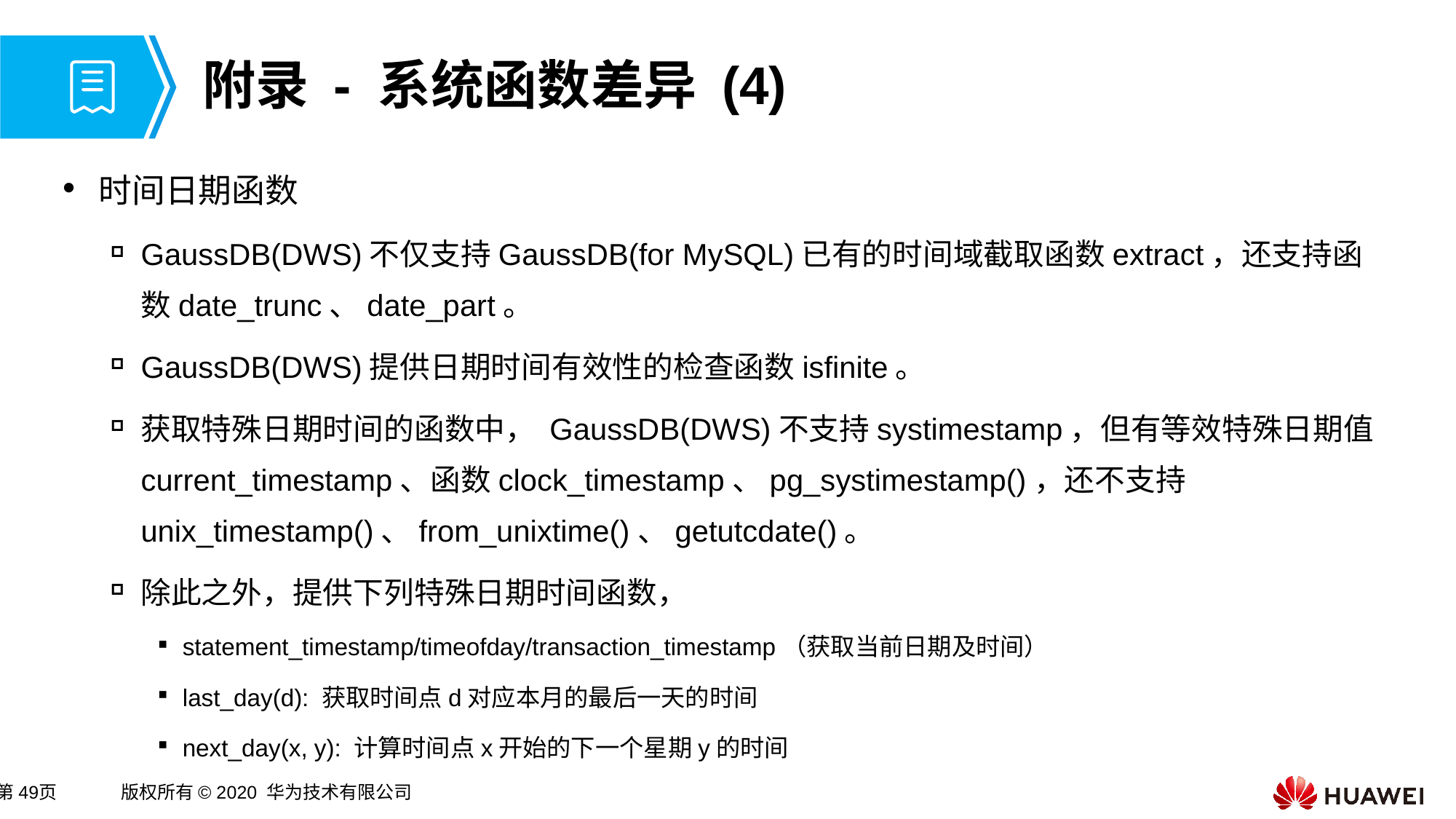

# 附录 - 系统函数差异 (4)
时间日期函数
GaussDB(DWS)不仅支持GaussDB(for MySQL)已有的时间域截取函数extract，还支持函数date_trunc、date_part。
GaussDB(DWS)提供日期时间有效性的检查函数isfinite。
获取特殊日期时间的函数中， GaussDB(DWS)不支持systimestamp，但有等效特殊日期值current_timestamp、函数clock_timestamp、pg_systimestamp()，还不支持unix_timestamp()、from_unixtime()、getutcdate()。
除此之外，提供下列特殊日期时间函数，
statement_timestamp/timeofday/transaction_timestamp（获取当前日期及时间）
last_day(d): 获取时间点d对应本月的最后一天的时间
next_day(x, y): 计算时间点x开始的下一个星期y的时间​